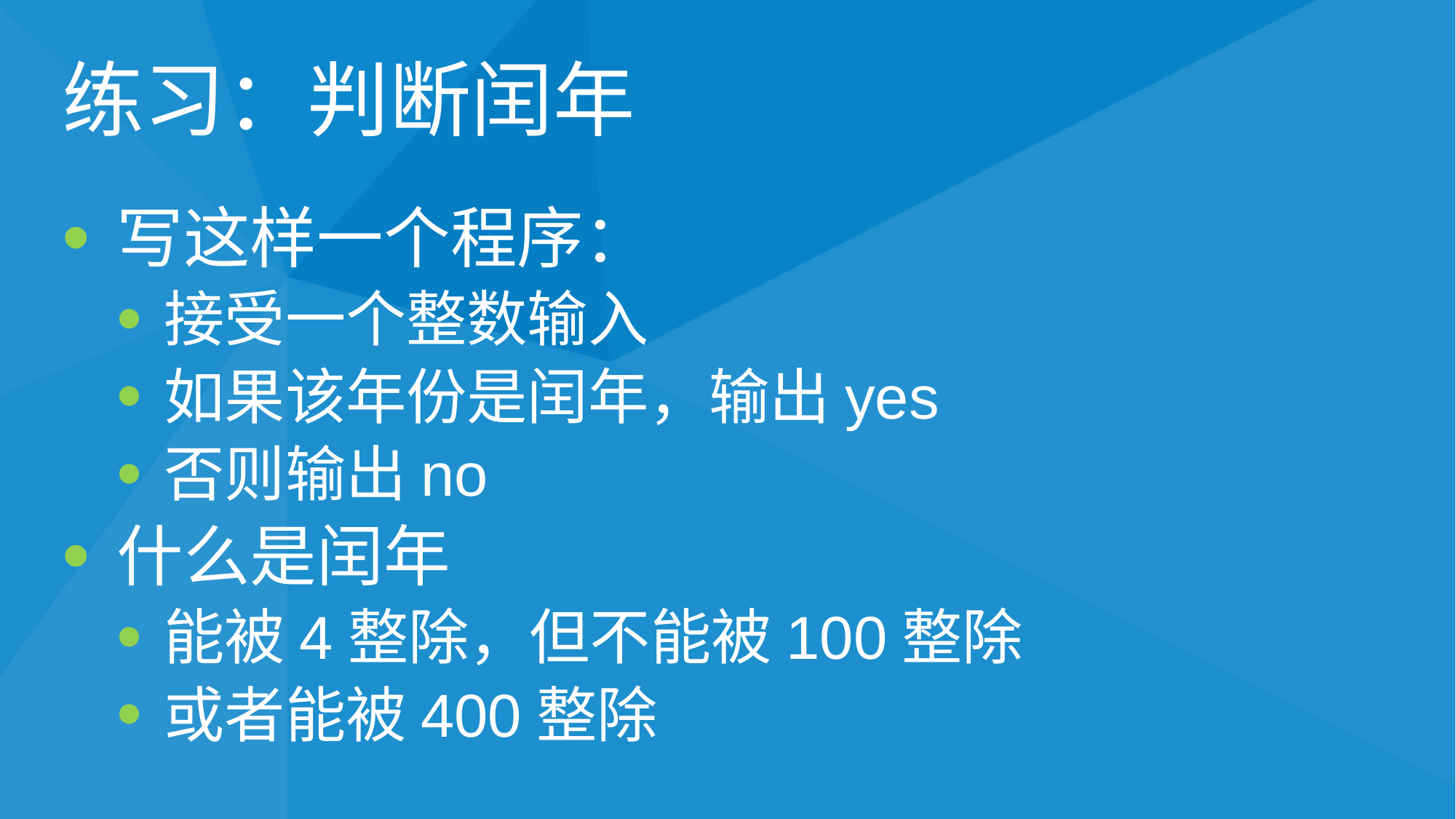

# 练习：判断闰年
写这样一个程序：
接受一个整数输入
如果该年份是闰年，输出yes
否则输出no
什么是闰年
能被4整除，但不能被100整除
或者能被400整除